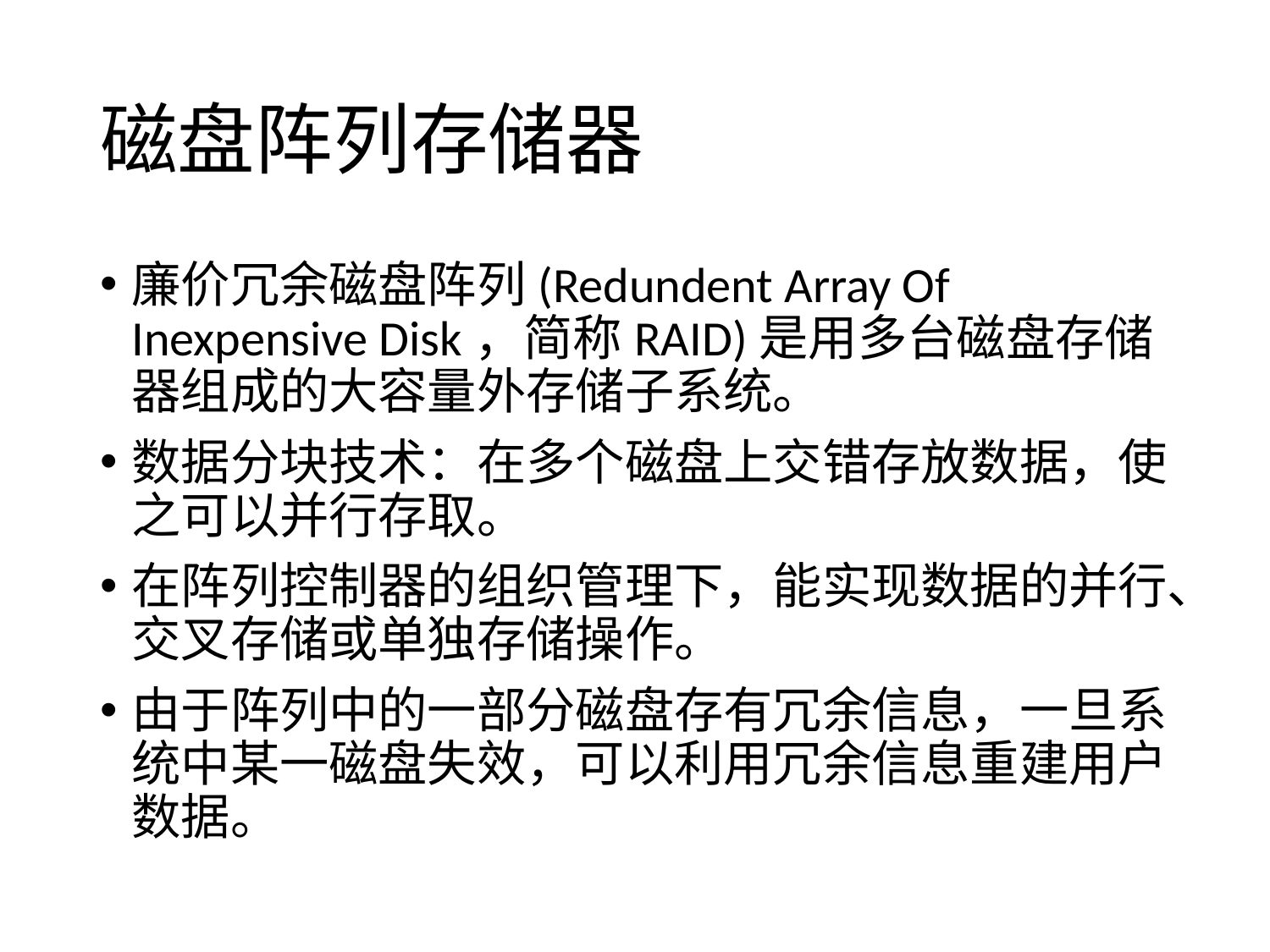

# 磁盘阵列存储器
廉价冗余磁盘阵列(Redundent Array Of Inexpensive Disk，简称RAID)是用多台磁盘存储器组成的大容量外存储子系统。
数据分块技术：在多个磁盘上交错存放数据，使之可以并行存取。
在阵列控制器的组织管理下，能实现数据的并行、交叉存储或单独存储操作。
由于阵列中的一部分磁盘存有冗余信息，一旦系统中某一磁盘失效，可以利用冗余信息重建用户数据。